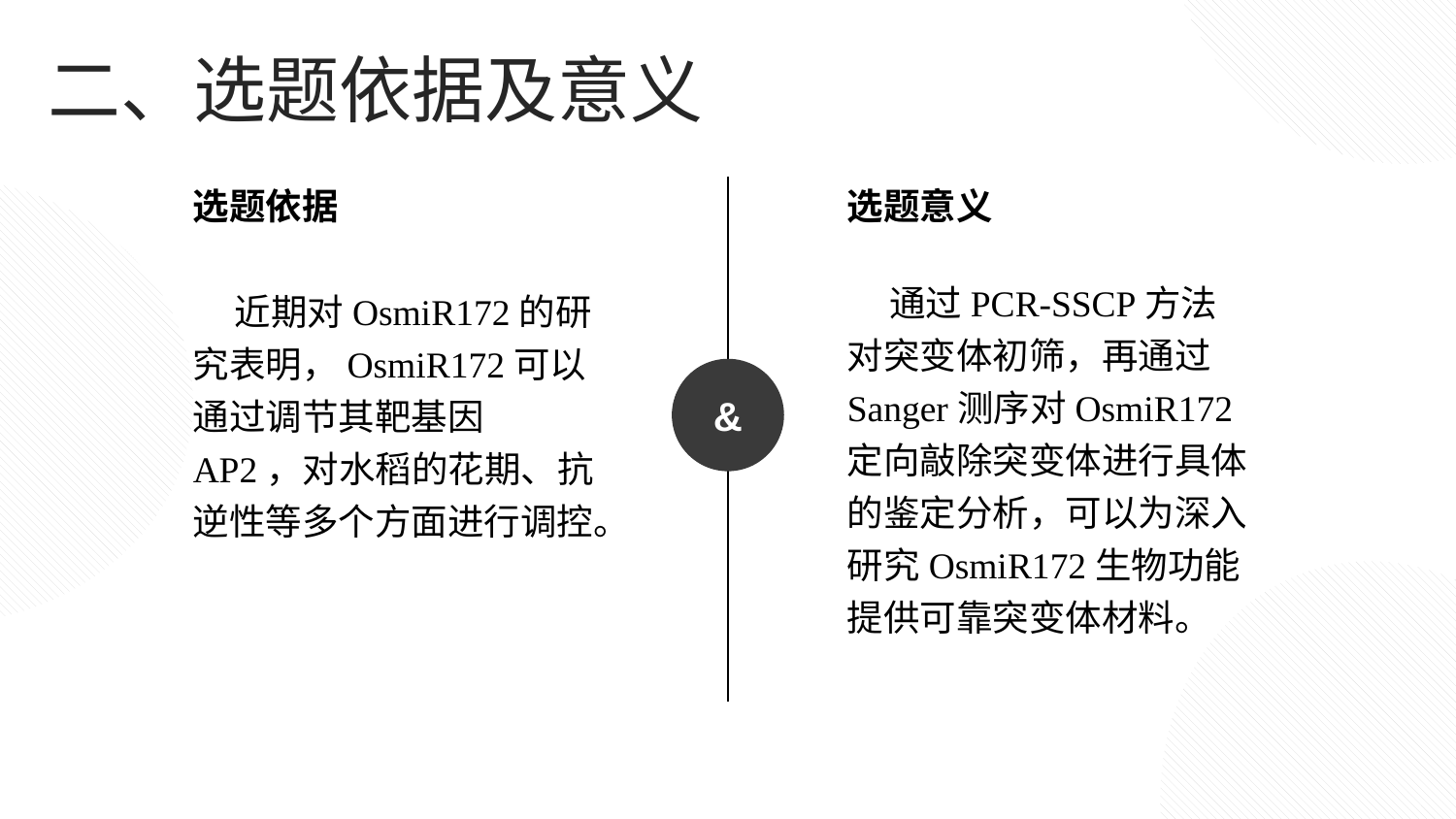

二、选题依据及意义
选题依据
    近期对OsmiR172的研究表明，OsmiR172可以通过调节其靶基因AP2，对水稻的花期、抗逆性等多个方面进行调控。
选题意义
    通过PCR-SSCP方法对突变体初筛，再通过Sanger测序对OsmiR172定向敲除突变体进行具体的鉴定分析，可以为深入研究OsmiR172生物功能提供可靠突变体材料。

&